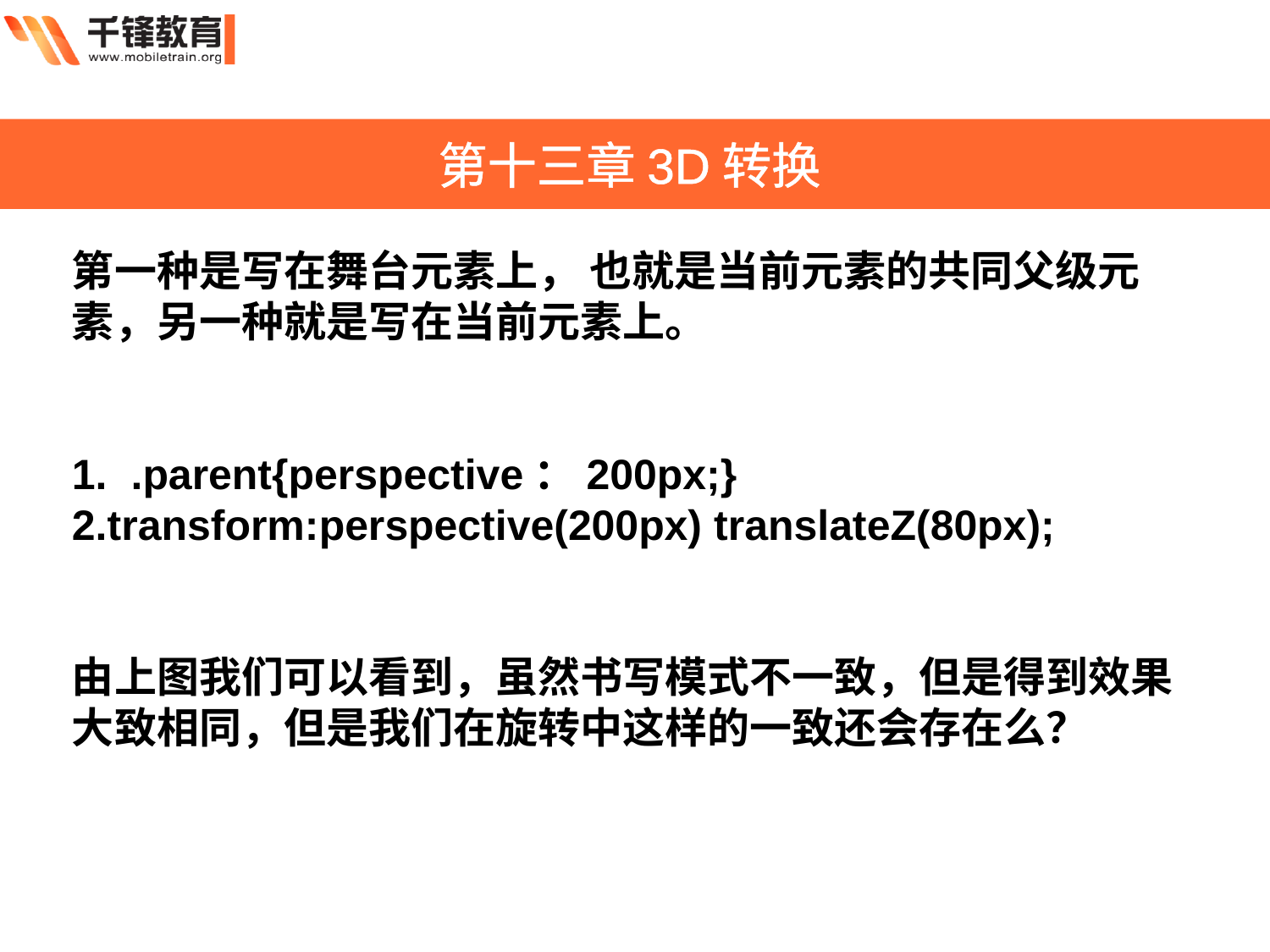

第十三章3D转换
第一种是写在舞台元素上， 也就是当前元素的共同父级元素，另一种就是写在当前元素上。

1.  .parent{perspective：200px;}
2.transform:perspective(200px) translateZ(80px);

由上图我们可以看到，虽然书写模式不一致，但是得到效果大致相同，但是我们在旋转中这样的一致还会存在么？